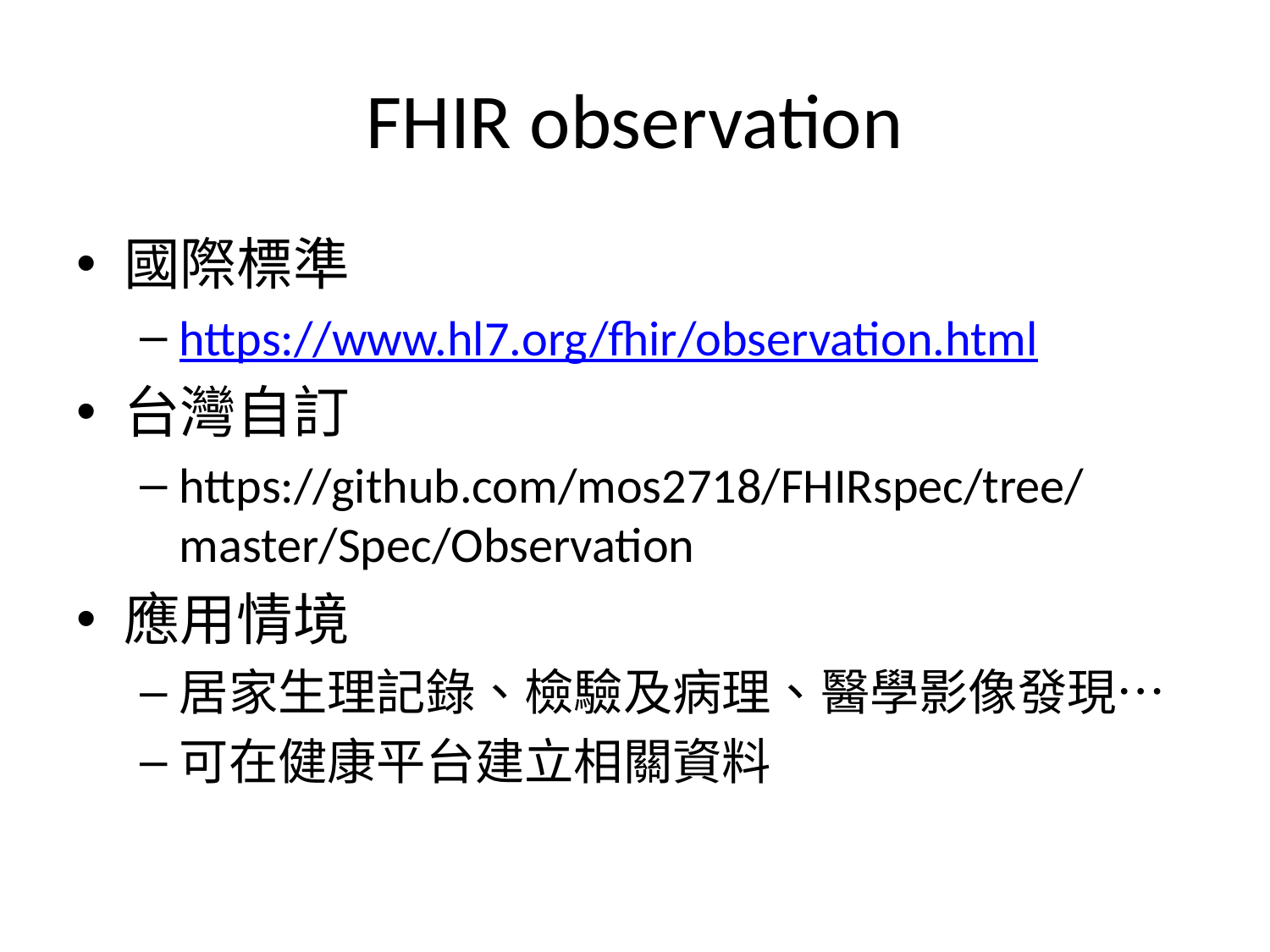

# FHIR observation
國際標準
https://www.hl7.org/fhir/observation.html
台灣自訂
https://github.com/mos2718/FHIRspec/tree/master/Spec/Observation
應用情境
居家生理記錄、檢驗及病理、醫學影像發現…
可在健康平台建立相關資料